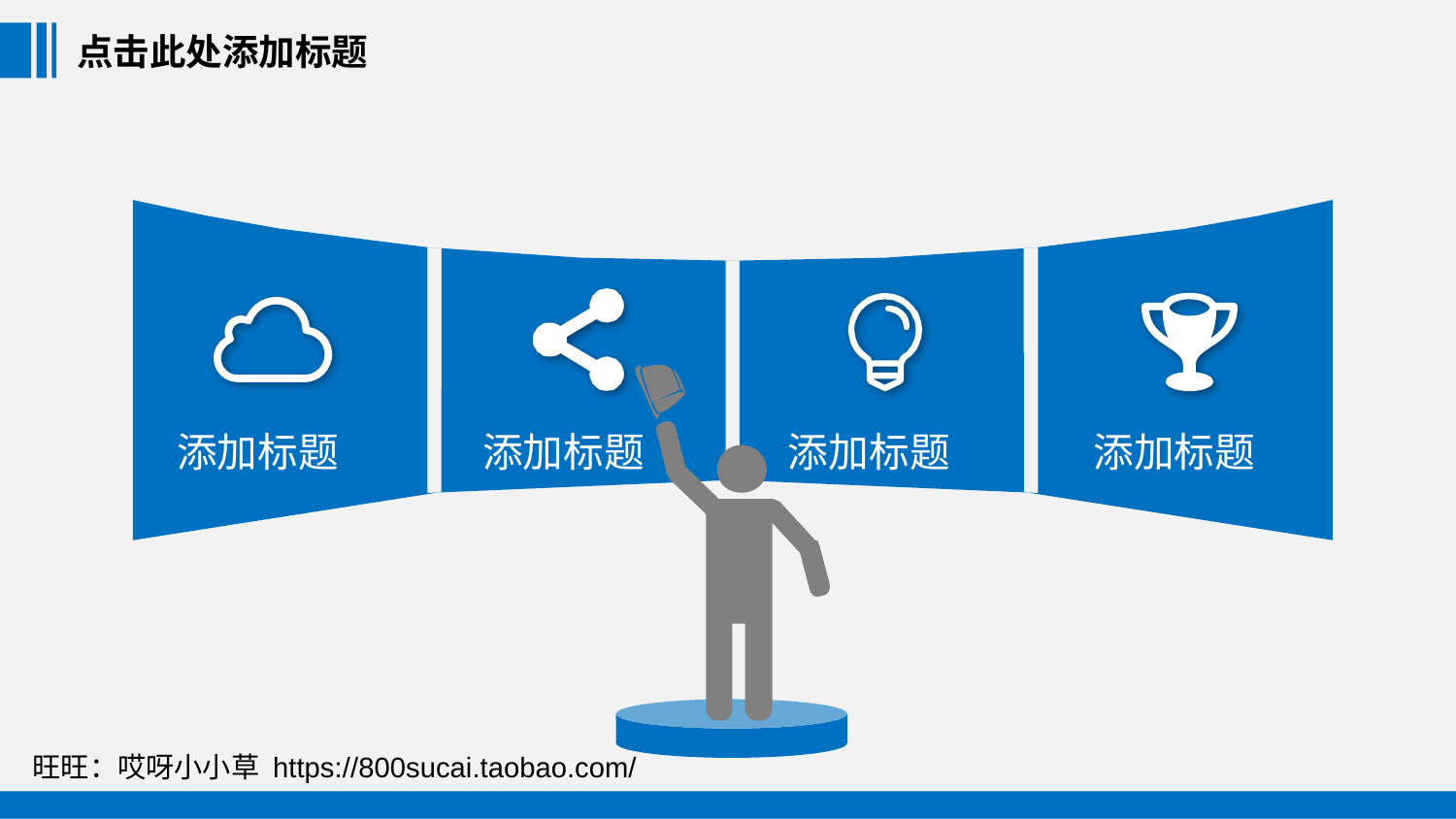

点击此处添加标题
____

添加标题
添加标题
添加标题
添加标题

旺旺：哎呀小小草 https://800sucai.taobao.com/